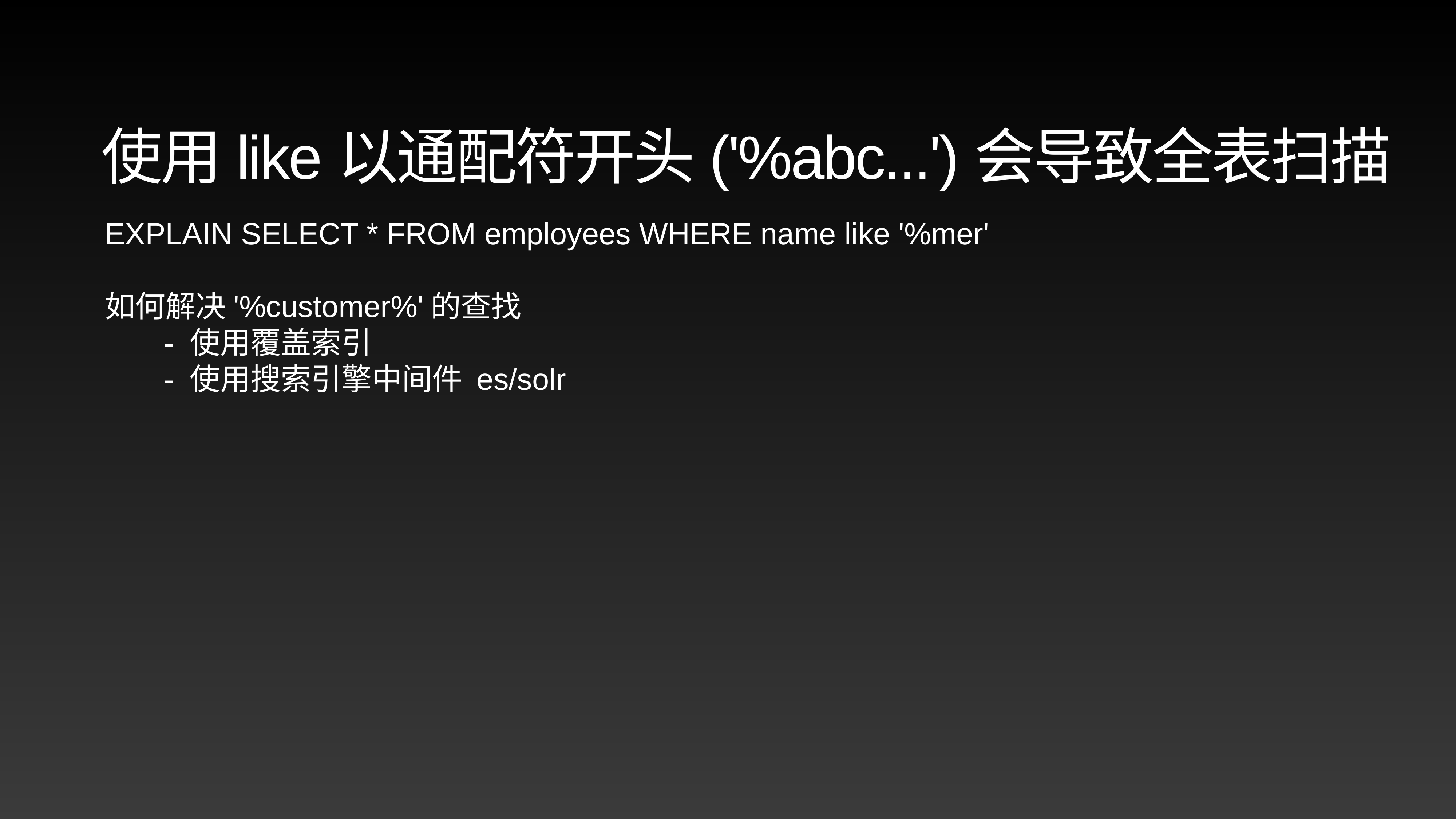

使用like以通配符开头('%abc...')会导致全表扫描
EXPLAIN SELECT * FROM employees WHERE name like '%mer'

如何解决'%customer%'的查找
       - 使用覆盖索引
       - 使用搜索引擎中间件 es/solr